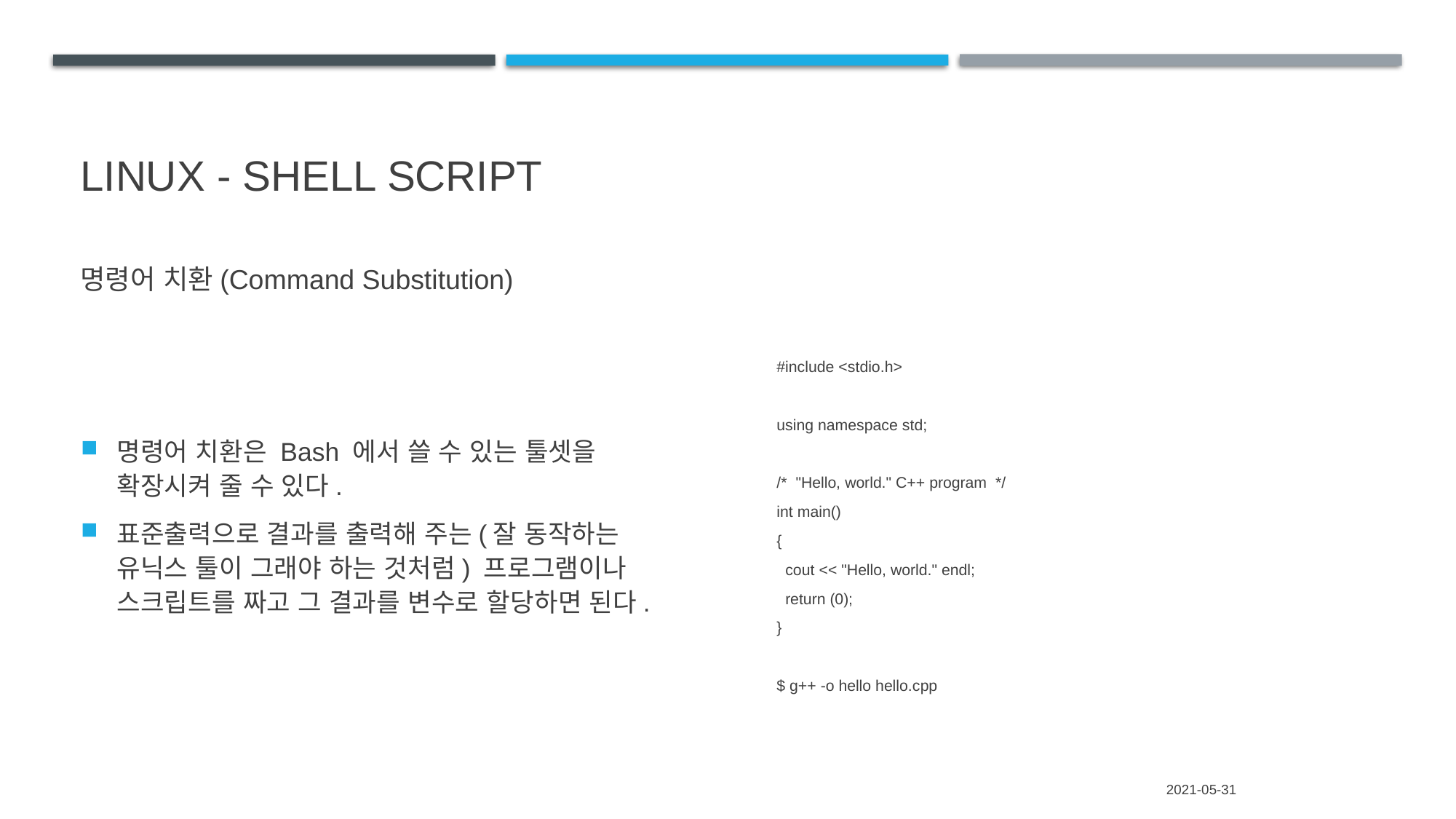

# Linux - shell script
명령어 치환(Command Substitution)

명령어 치환은 Bash 에서 쓸 수 있는 툴셋을 확장시켜 줄 수 있다.
표준출력으로 결과를 출력해 주는(잘 동작하는 유닉스 툴이 그래야 하는 것처럼) 프로그램이나 스크립트를 짜고 그 결과를 변수로 할당하면 된다.
#include <stdio.h>

using namespace std;

/*  "Hello, world." C++ program  */
int main()
{
  cout << "Hello, world." endl;
  return (0);
}

$ g++ -o hello hello.cpp
2021-05-31